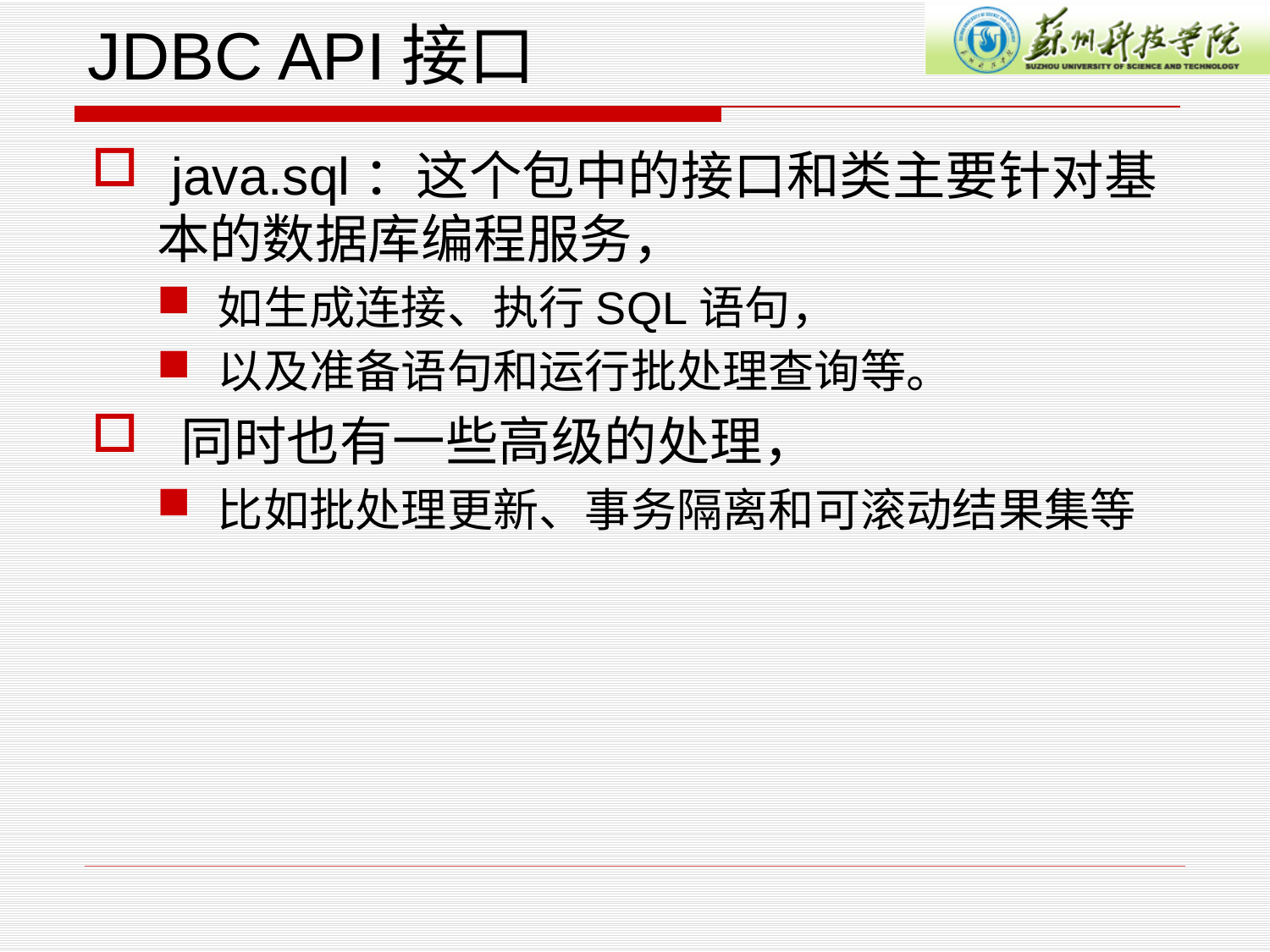

# JDBC API接口
 java.sql：这个包中的接口和类主要针对基本的数据库编程服务，
如生成连接、执行SQL语句，
以及准备语句和运行批处理查询等。
 同时也有一些高级的处理，
比如批处理更新、事务隔离和可滚动结果集等